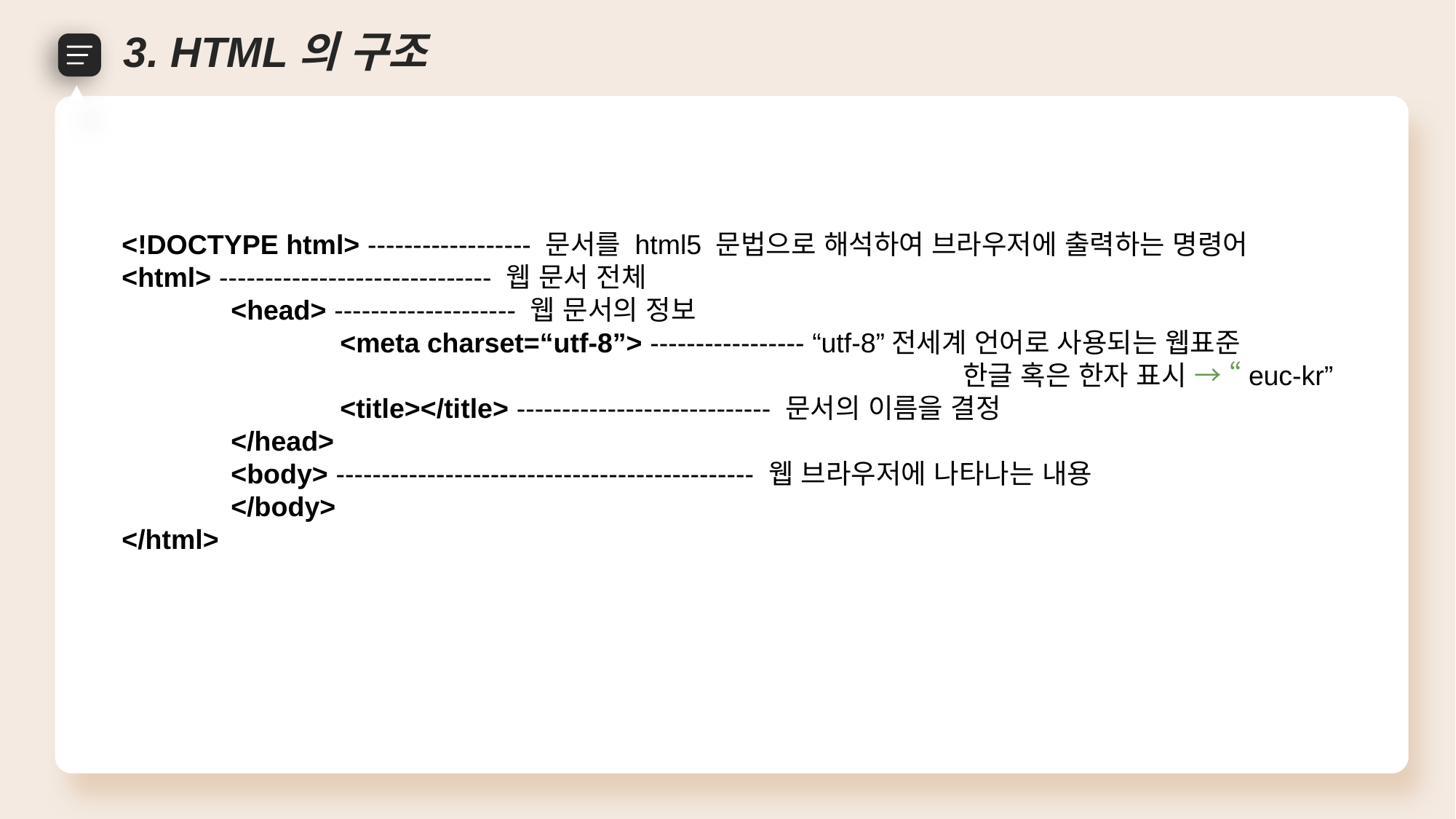

3. HTML의 구조

<!DOCTYPE html> ------------------ 문서를 html5 문법으로 해석하여 브라우저에 출력하는 명령어
<html> ------------------------------ 웹 문서 전체
	<head> -------------------- 웹 문서의 정보
		<meta charset=“utf-8”> ----------------- “utf-8”전세계 언어로 사용되는 웹표준
한글 혹은 한자 표시 → “euc-kr”
		<title></title> ---------------------------- 문서의 이름을 결정
	</head>
	<body> ---------------------------------------------- 웹 브라우저에 나타나는 내용
	</body>
</html>